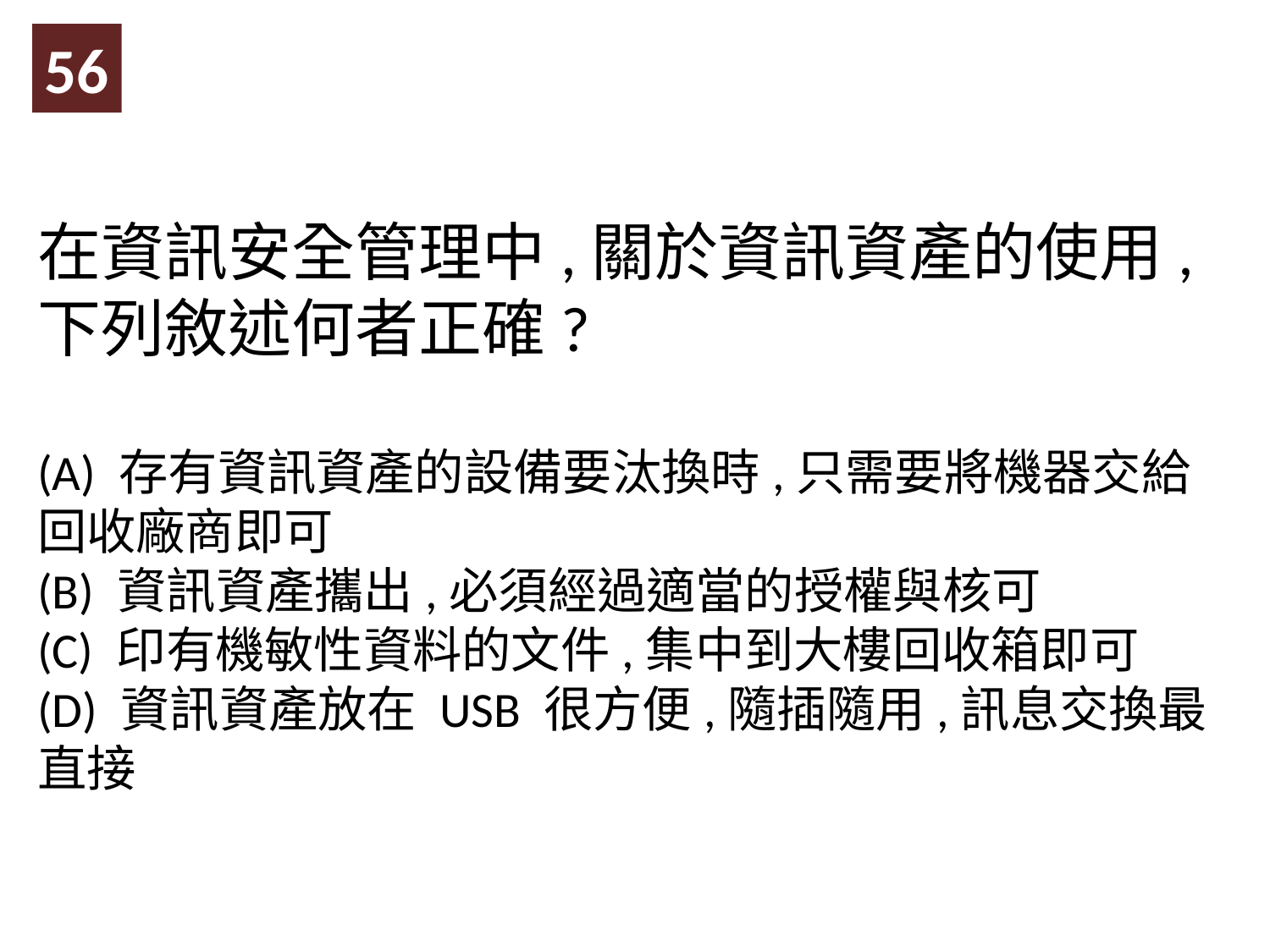

56
在資訊安全管理中,關於資訊資產的使用,下列敘述何者正確?

(A) 存有資訊資產的設備要汰換時,只需要將機器交給回收廠商即可
(B) 資訊資產攜出,必須經過適當的授權與核可
(C) 印有機敏性資料的文件,集中到大樓回收箱即可
(D) 資訊資產放在 USB 很方便,隨插隨用,訊息交換最直接